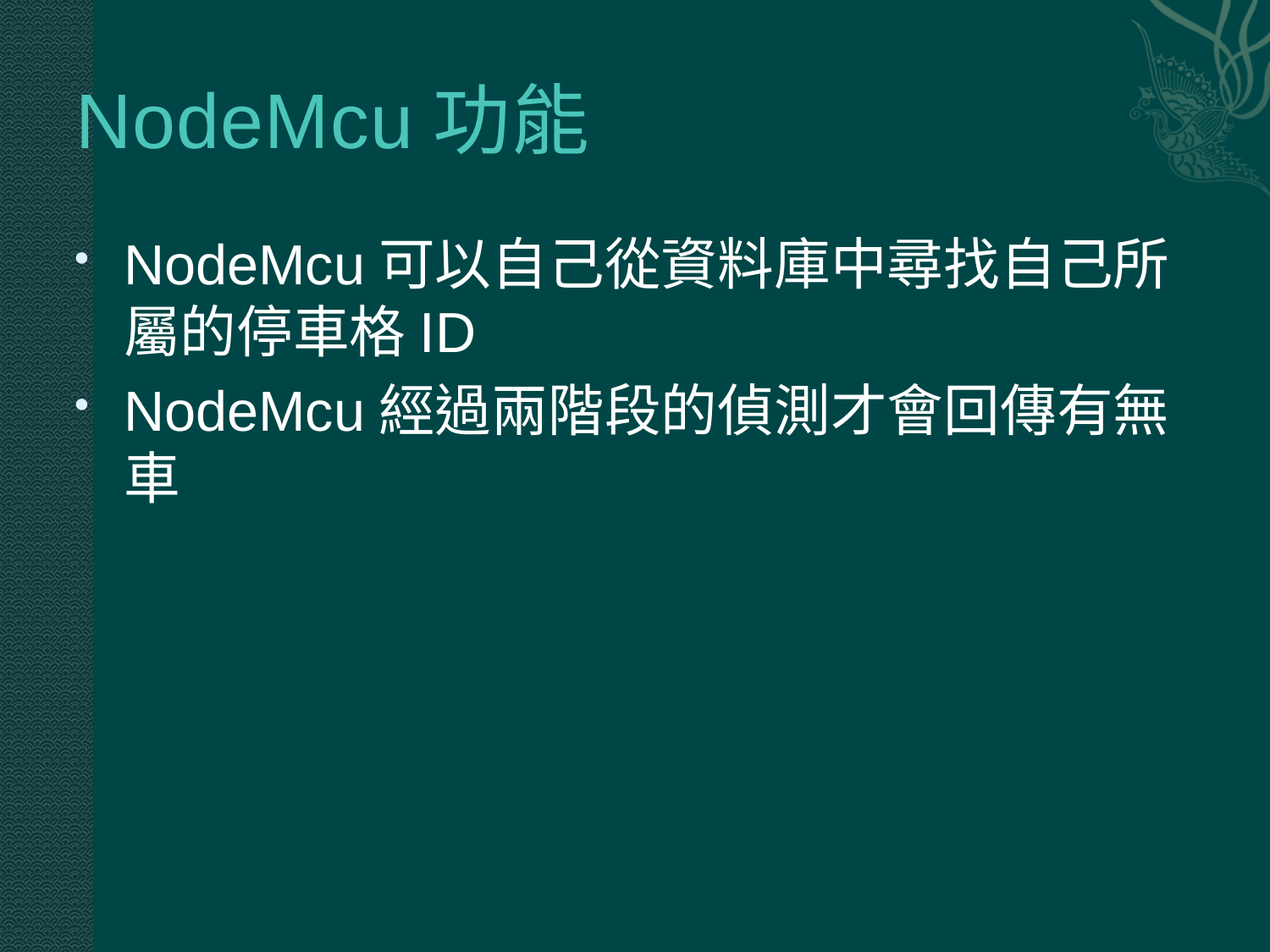

# NodeMcu功能
NodeMcu可以自己從資料庫中尋找自己所屬的停車格ID
NodeMcu經過兩階段的偵測才會回傳有無車